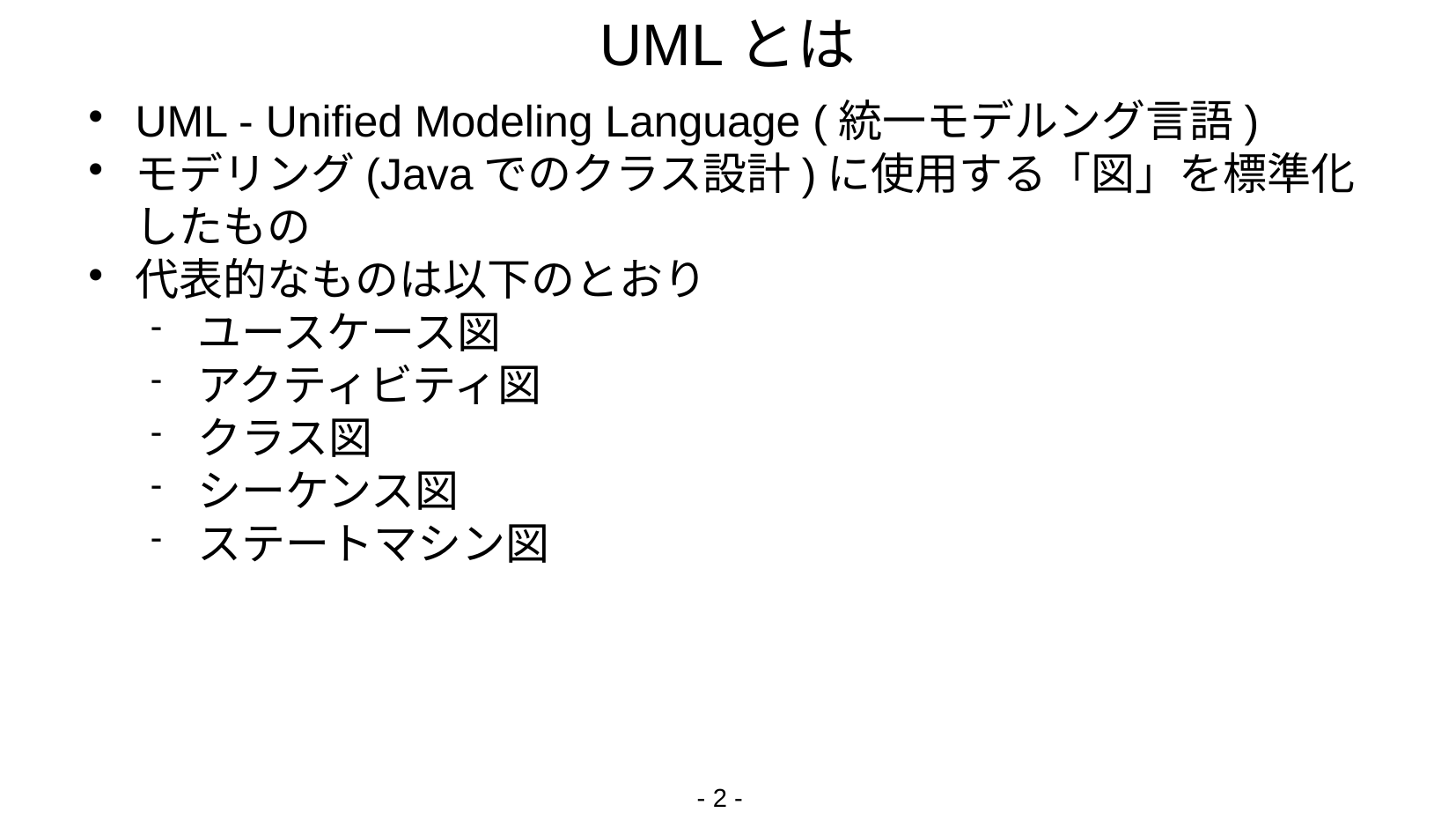

# UMLとは
UML - Unified Modeling Language (統一モデルング言語)
モデリング(Javaでのクラス設計)に使用する「図」を標準化したもの
代表的なものは以下のとおり
ユースケース図
アクティビティ図
クラス図
シーケンス図
ステートマシン図
- 2 -